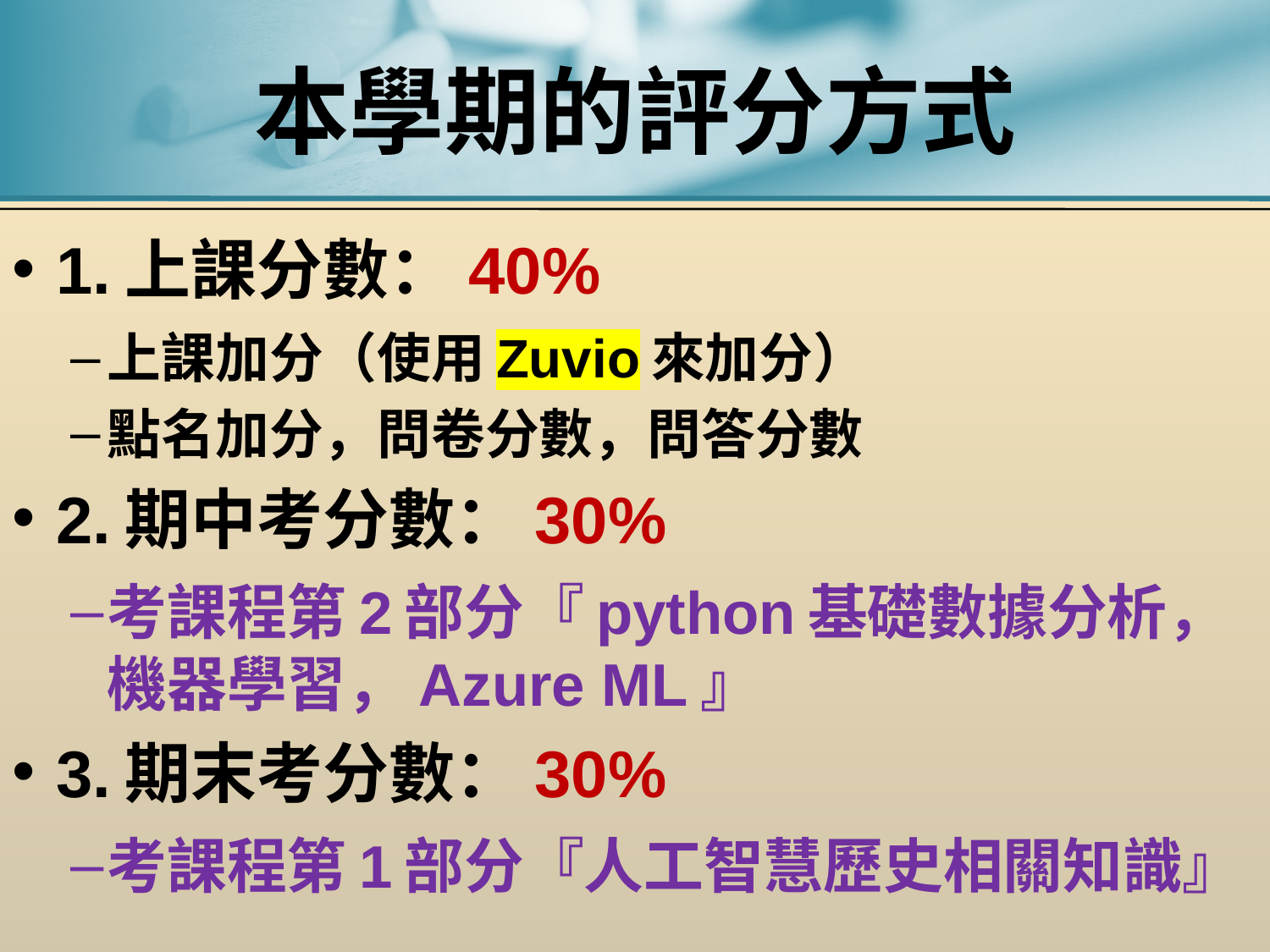

# 本學期的評分方式
1.上課分數：40%
上課加分（使用Zuvio來加分）
點名加分，問卷分數，問答分數
2.期中考分數：30%
考課程第2部分『python基礎數據分析，機器學習，Azure ML』
3.期末考分數：30%
考課程第1部分『人工智慧歷史相關知識』